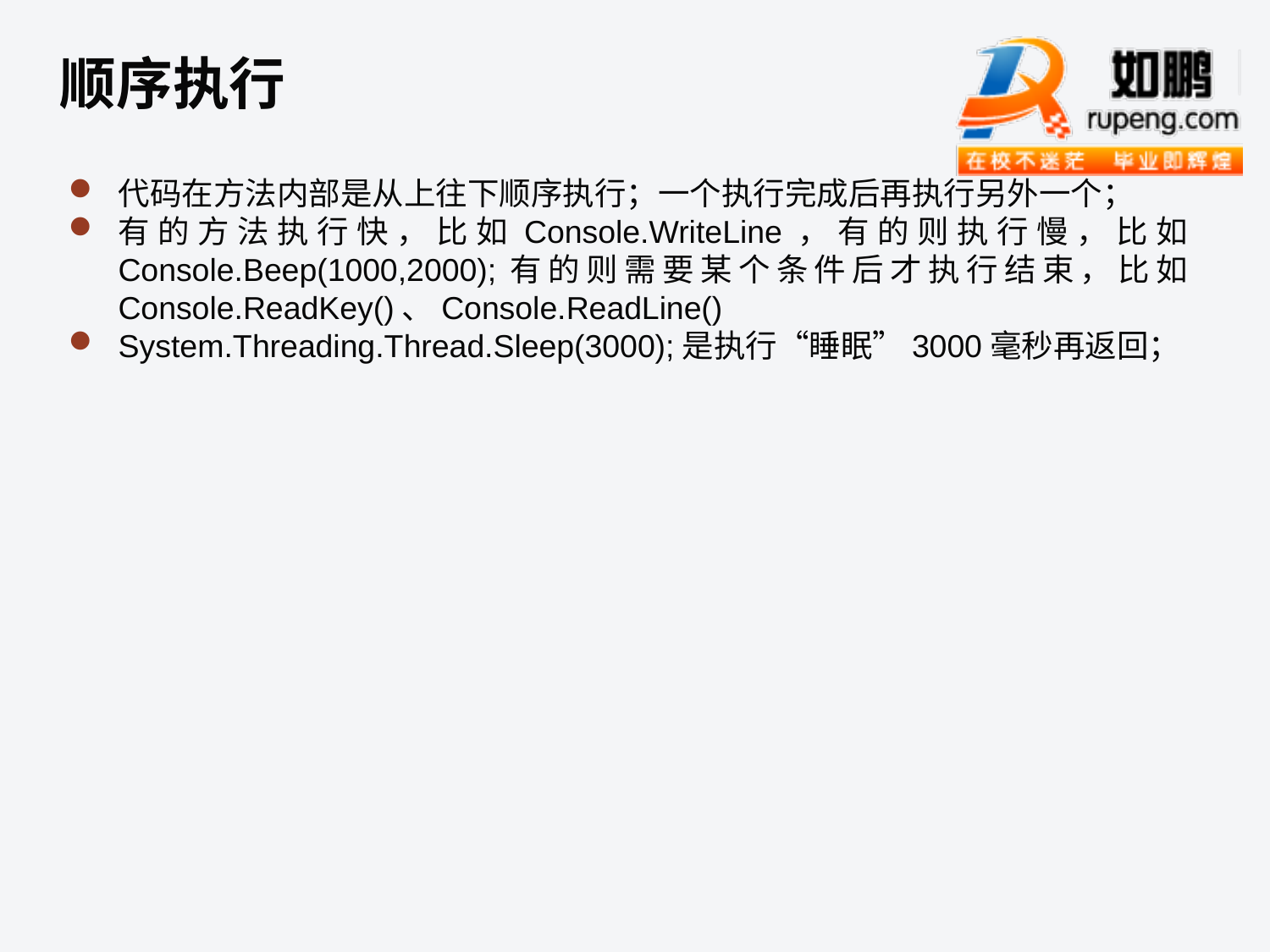

# 顺序执行
代码在方法内部是从上往下顺序执行；一个执行完成后再执行另外一个；
有的方法执行快，比如Console.WriteLine，有的则执行慢，比如Console.Beep(1000,2000);有的则需要某个条件后才执行结束，比如Console.ReadKey()、Console.ReadLine()
System.Threading.Thread.Sleep(3000);是执行“睡眠”3000毫秒再返回；